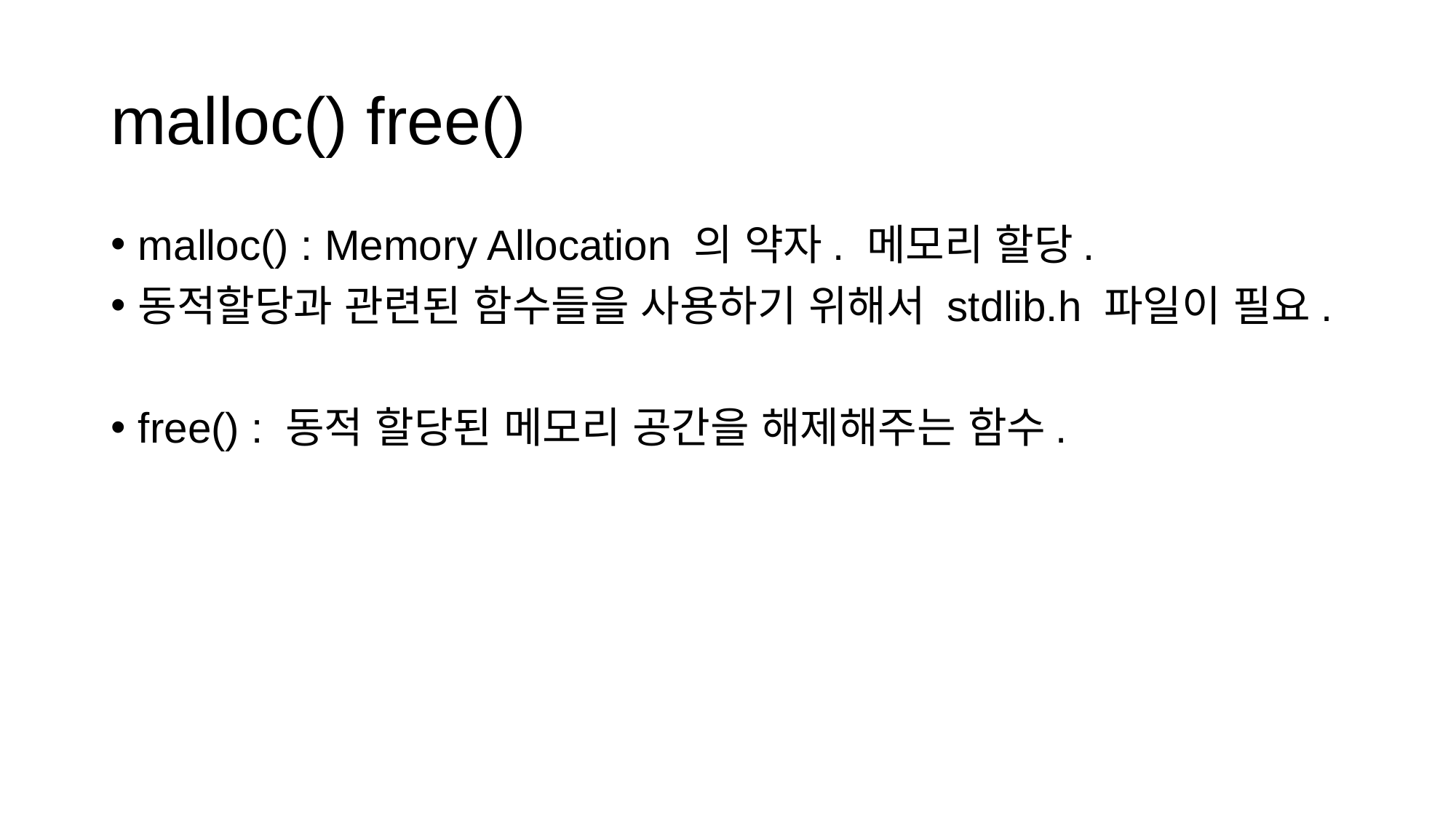

# malloc() free()
malloc() : Memory Allocation 의 약자. 메모리 할당.
동적할당과 관련된 함수들을 사용하기 위해서 stdlib.h 파일이 필요.

free() : 동적 할당된 메모리 공간을 해제해주는 함수.